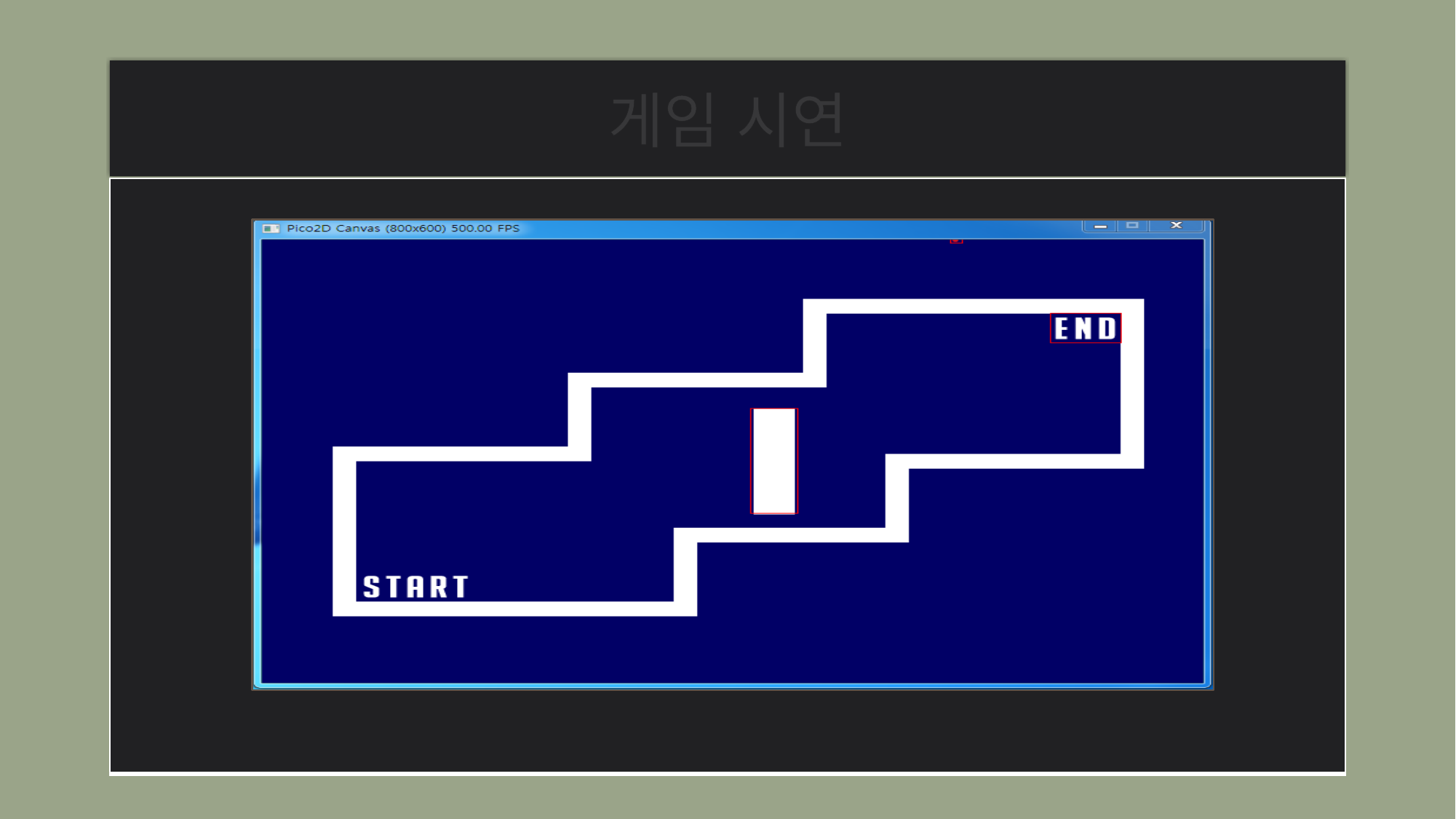

# 게임 시연
|  |
| --- |